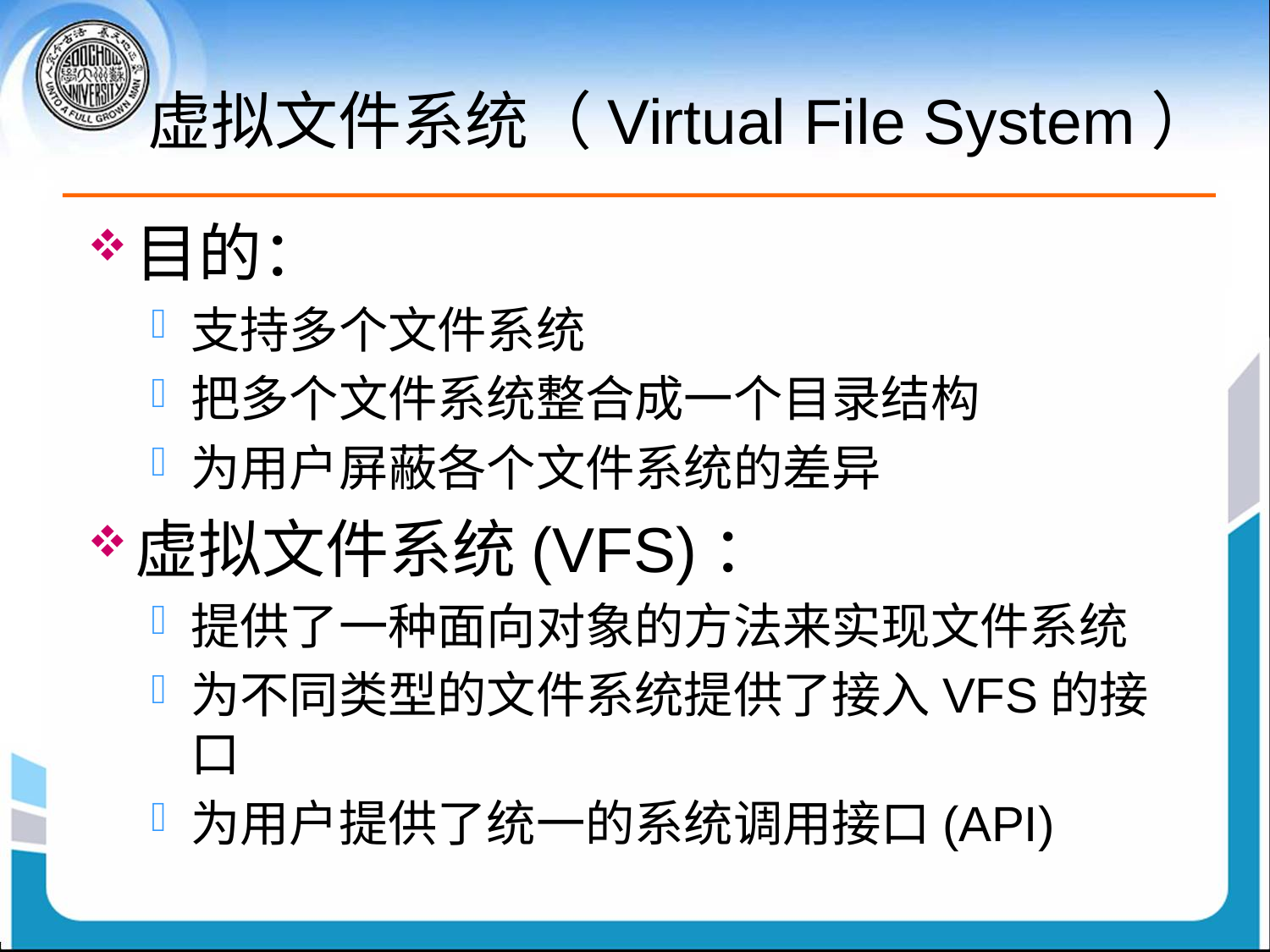

# 虚拟文件系统（Virtual File System）
目的：
支持多个文件系统
把多个文件系统整合成一个目录结构
为用户屏蔽各个文件系统的差异
虚拟文件系统(VFS)：
提供了一种面向对象的方法来实现文件系统
为不同类型的文件系统提供了接入VFS的接口
为用户提供了统一的系统调用接口(API)